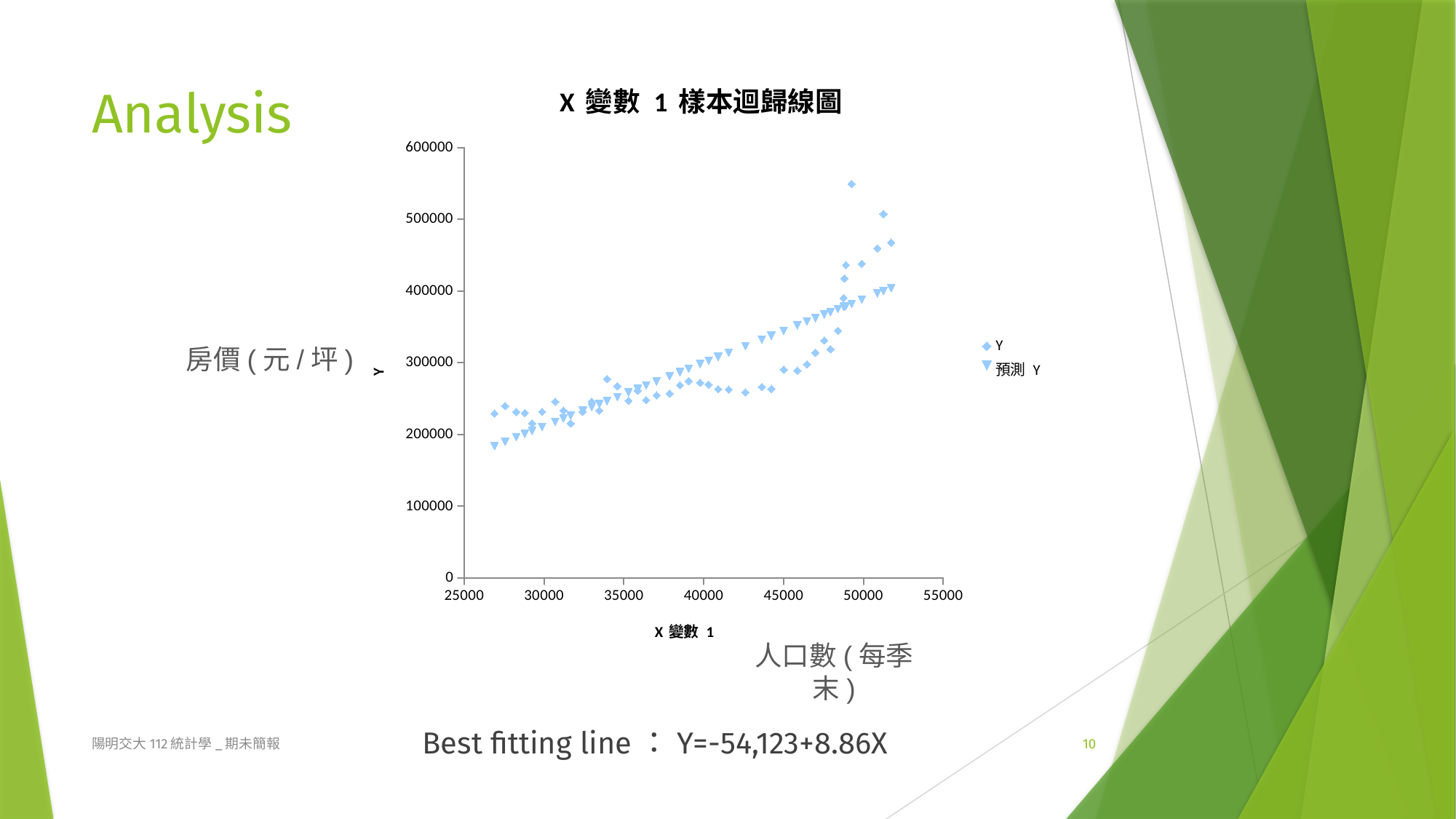

### Chart: X 變數 1 樣本迴歸線圖

| Category |  |  |
|---|---|---|
# Analysis
房價(元/坪)
人口數(每季末)
Best fitting line：Y=-54,123+8.86X
陽明交大112統計學_期未簡報
10